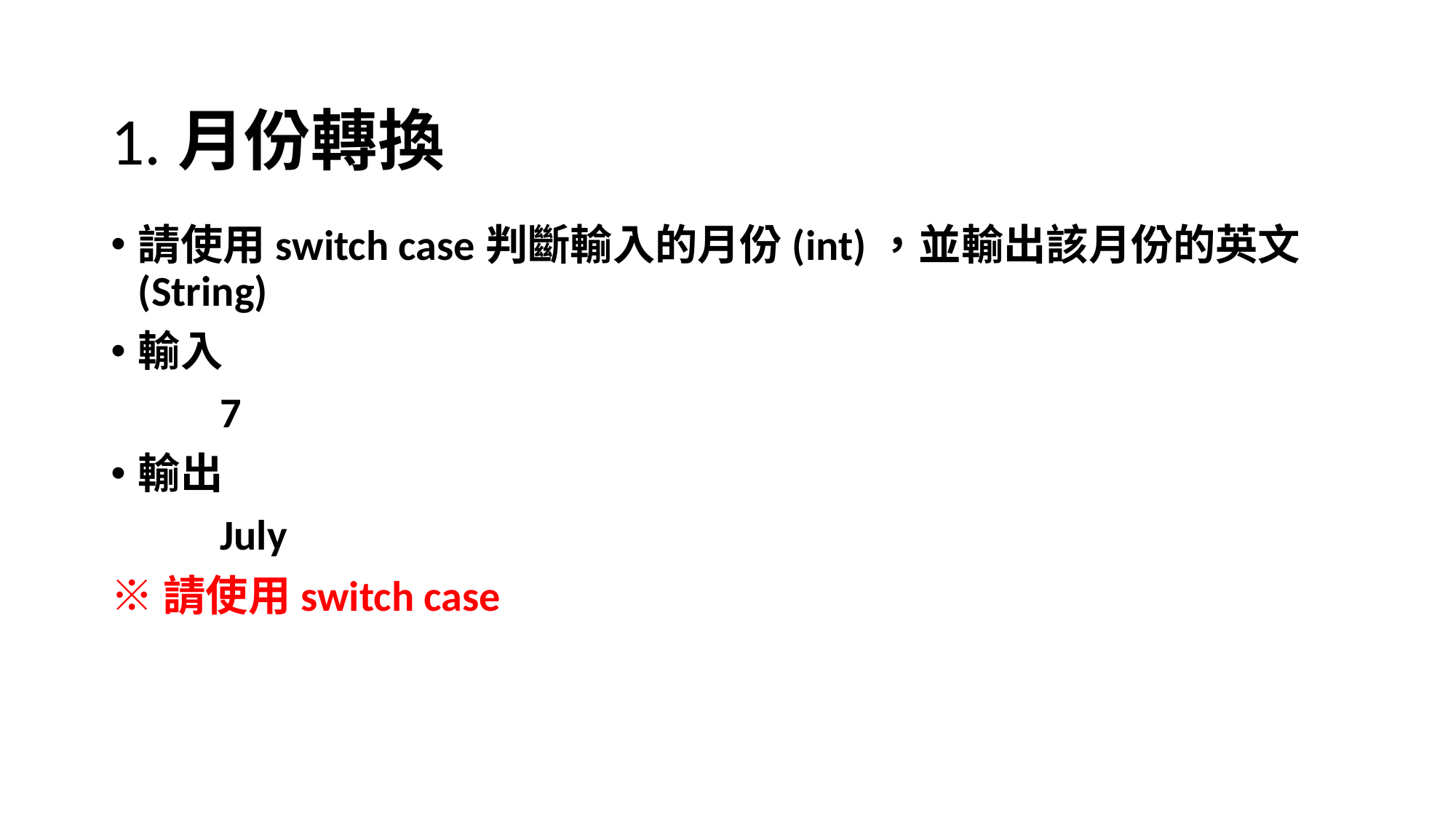

# 1.月份轉換
請使用switch case判斷輸入的月份(int)，並輸出該月份的英文(String)
輸入
	7
輸出
	July
※請使用switch case